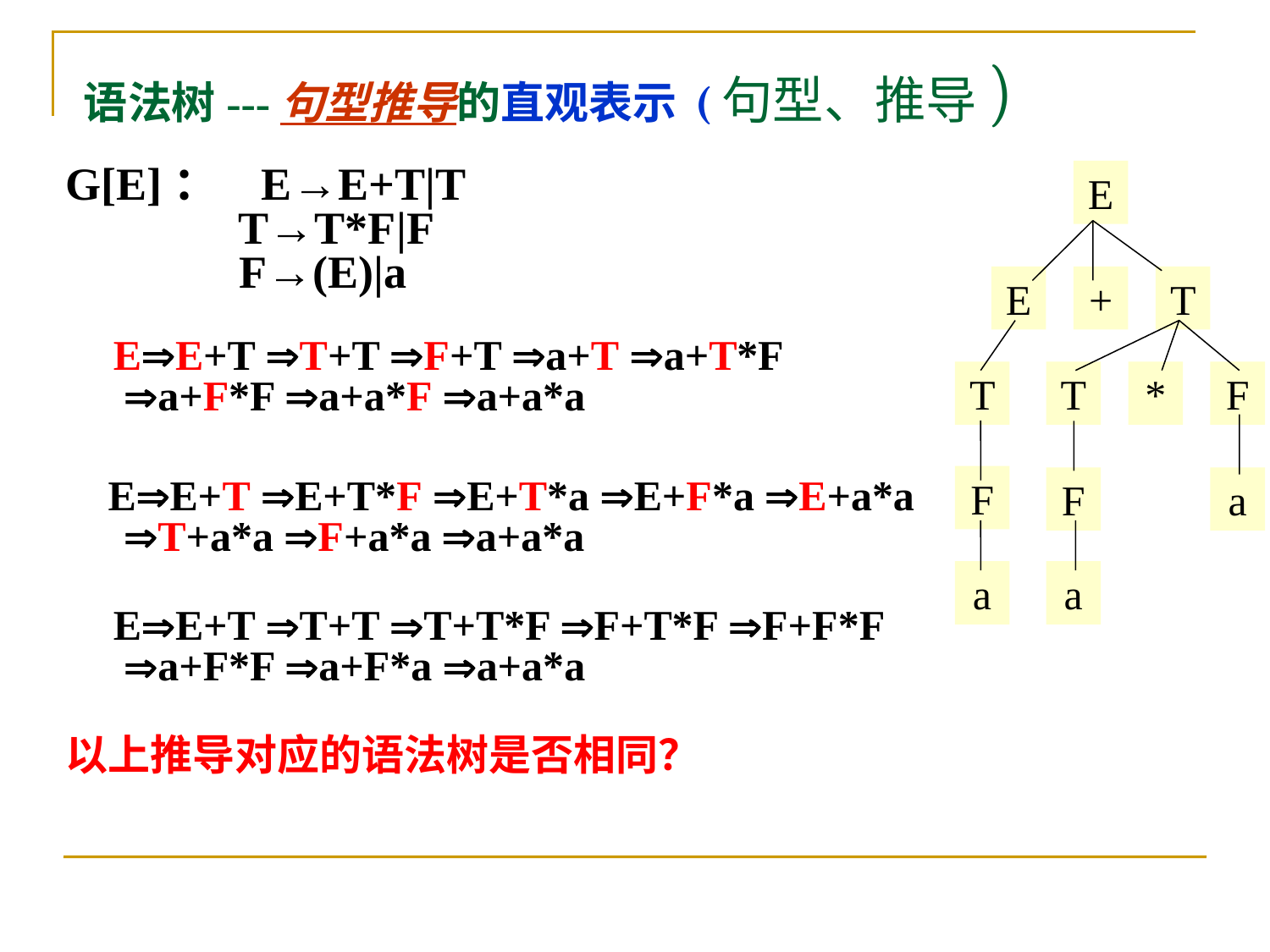

# 语法树---句型推导的直观表示 (句型、推导)
G[E]：   E→E+T|T
           T→T*F|F
           F→(E)|a
E⇒E+T ⇒T+T ⇒F+T ⇒a+T ⇒a+T*F
 ⇒a+F*F ⇒a+a*F ⇒a+a*a
    E⇒E+T ⇒E+T*F ⇒E+T*a ⇒E+F*a ⇒E+a*a
 ⇒T+a*a ⇒F+a*a ⇒a+a*a
E⇒E+T ⇒T+T ⇒T+T*F ⇒F+T*F ⇒F+F*F
 ⇒a+F*F ⇒a+F*a ⇒a+a*a
以上推导对应的语法树是否相同？
E
E
+
T
T
T
*
F
F
F
a
a
a

91